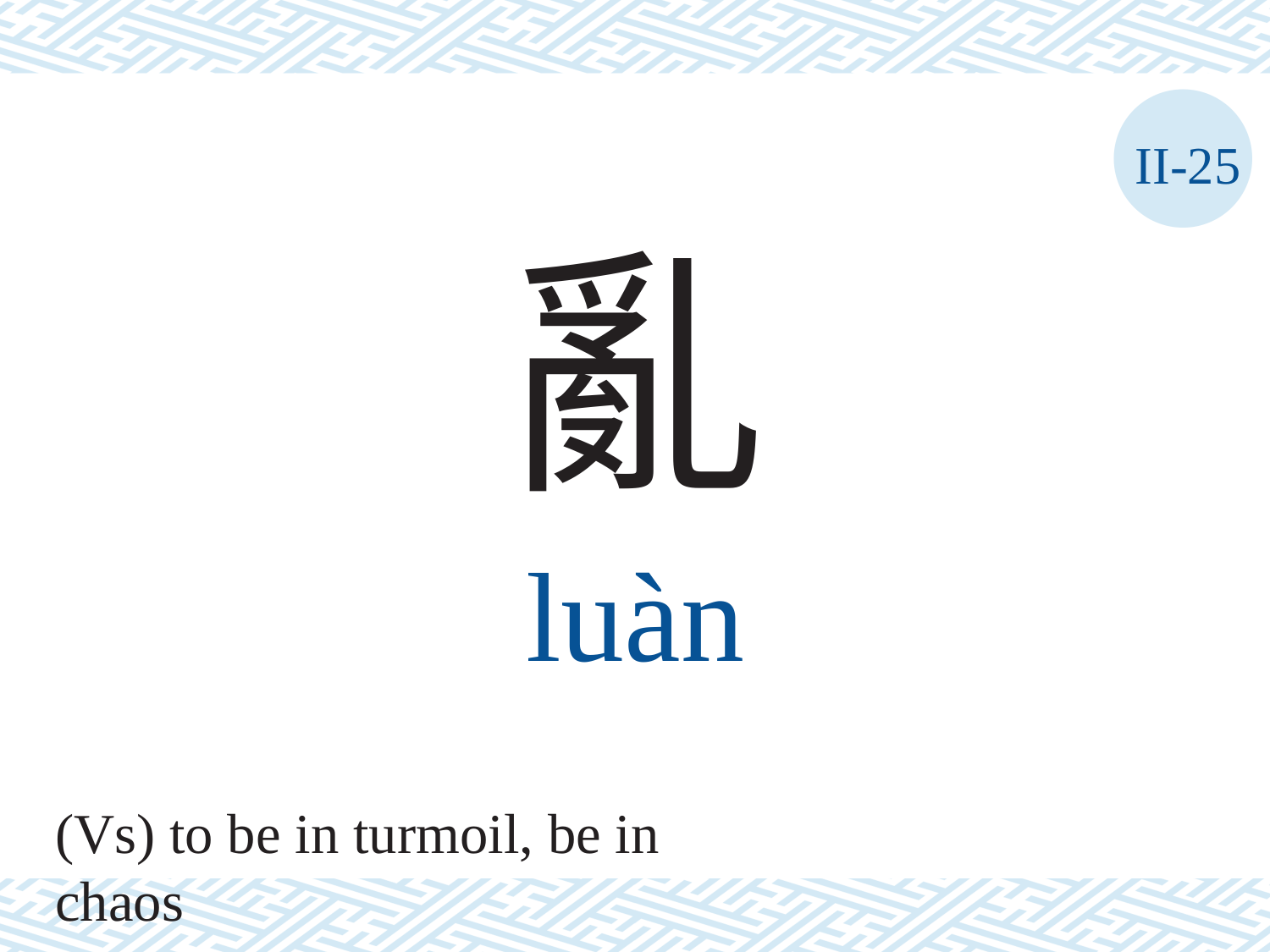

II-25
亂
luàn
(Vs) to be in turmoil, be in chaos